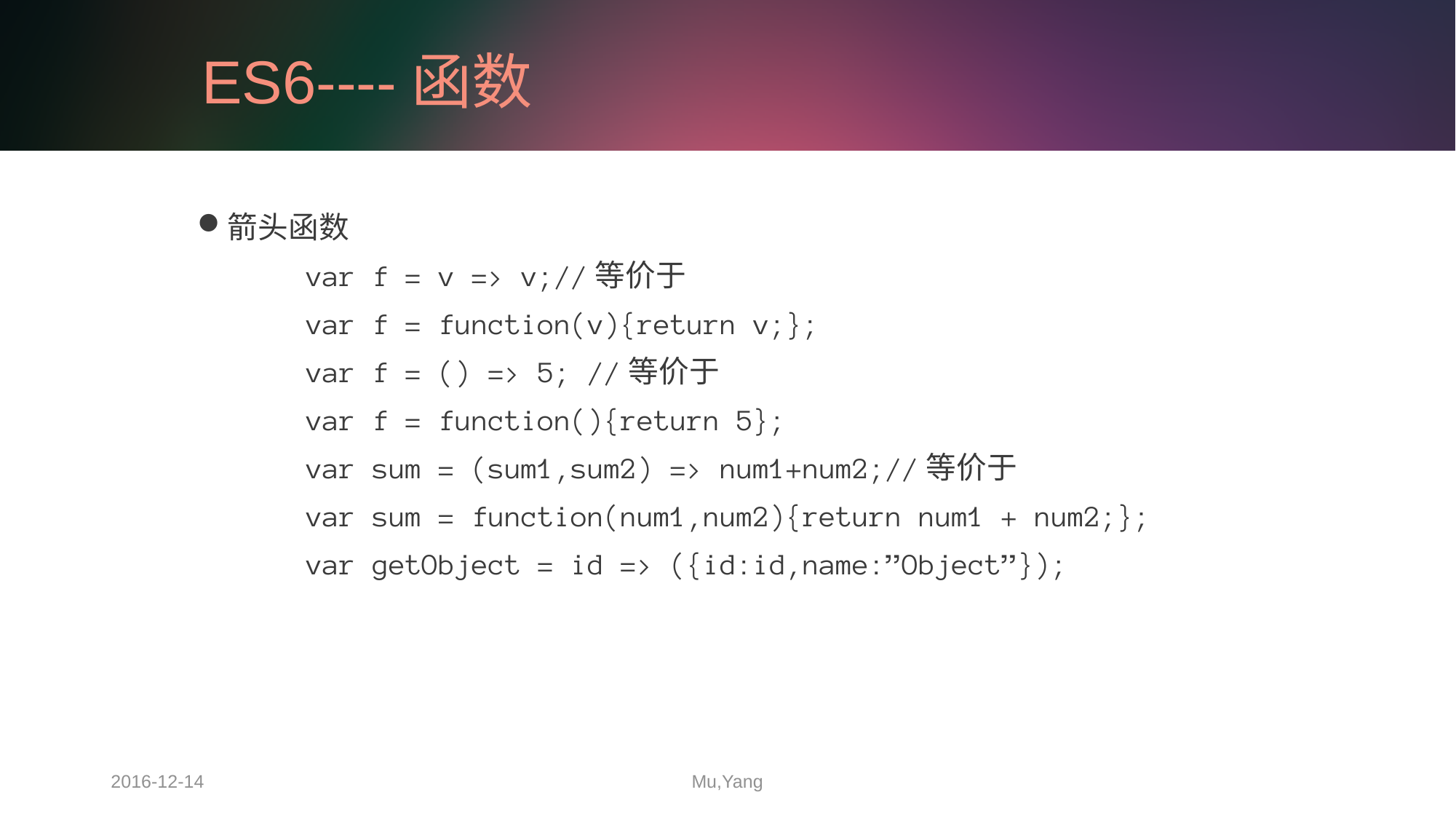

# ES6----函数
箭头函数
	var f = v => v;//等价于
	var f = function(v){return v;};
	var f = () => 5; //等价于
	var f = function(){return 5};
	var sum = (sum1,sum2) => num1+num2;//等价于
	var sum = function(num1,num2){return num1 + num2;};
	var getObject = id => ({id:id,name:”Object”});

2016-12-14
Mu,Yang
119